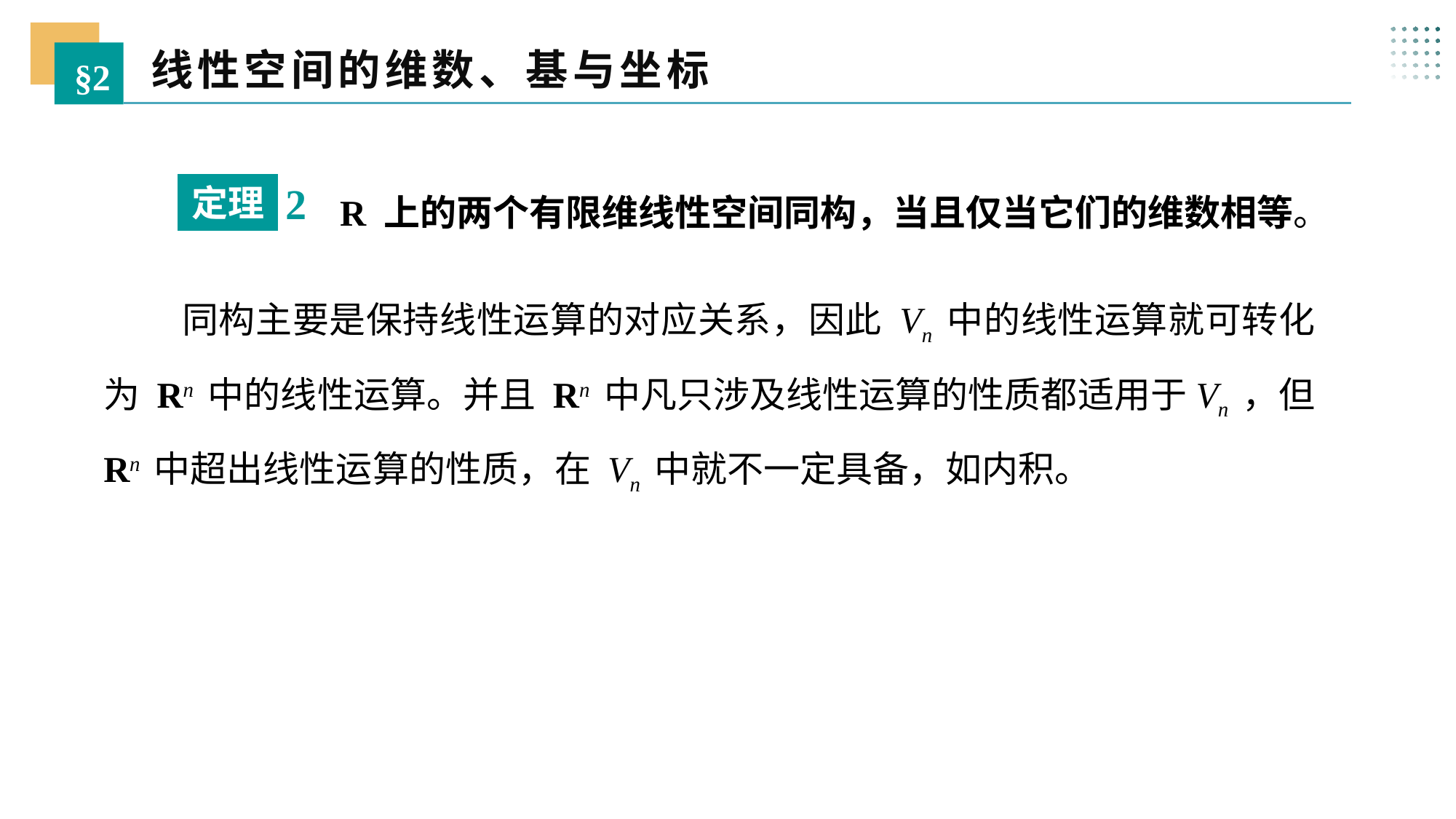

线性空间的维数、基与坐标
§2
                          R 上的两个有限维线性空间同构，当且仅当它们的维数相等。
2

定理
        同构主要是保持线性运算的对应关系，因此 Vn 中的线性运算就可转化为 Rn 中的线性运算。并且 Rn 中凡只涉及线性运算的性质都适用于Vn ，但 Rn 中超出线性运算的性质，在 Vn 中就不一定具备，如内积。